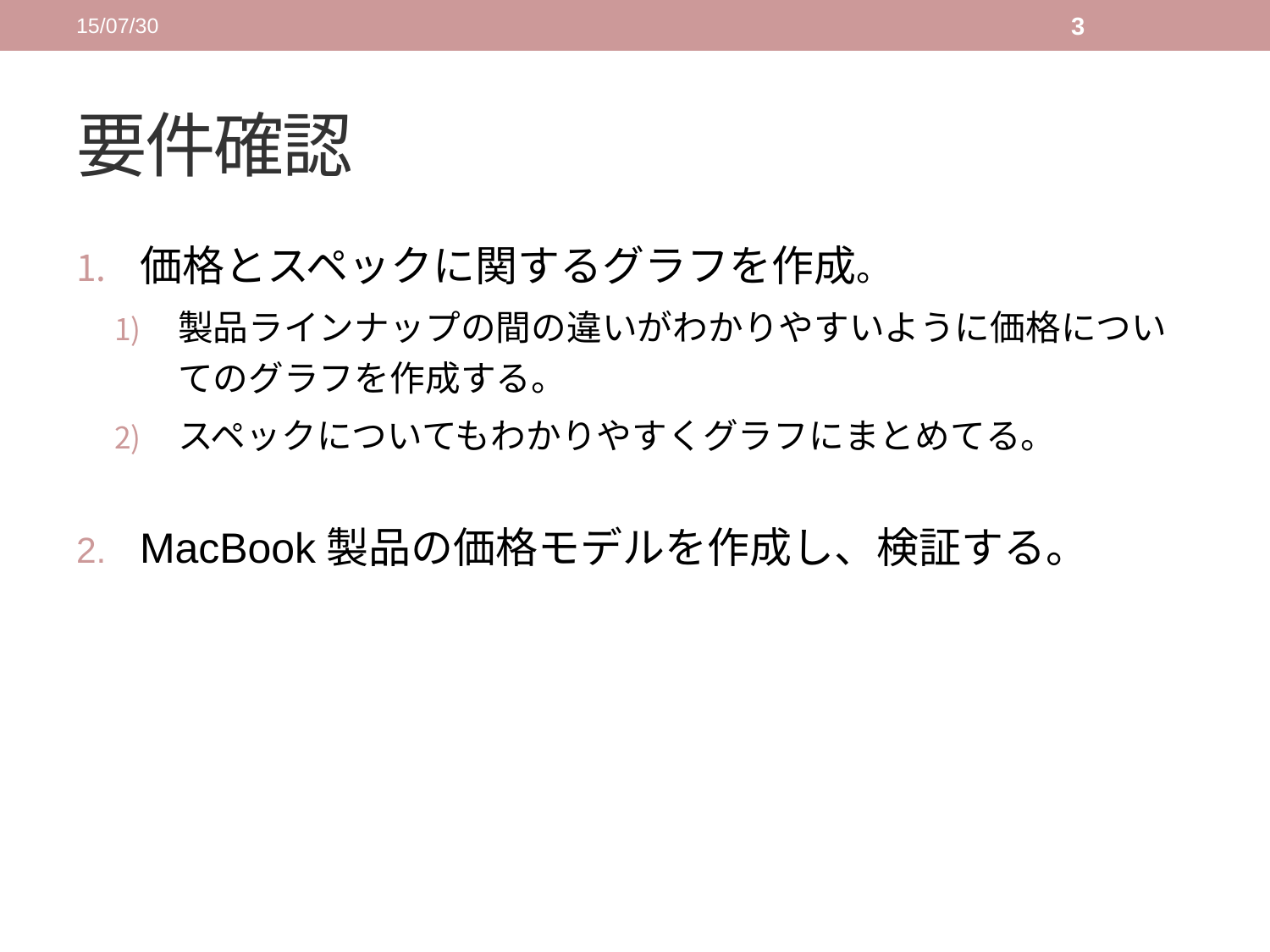

15/07/30
3
# 要件確認
価格とスペックに関するグラフを作成。
製品ラインナップの間の違いがわかりやすいように価格についてのグラフを作成する。
スペックについてもわかりやすくグラフにまとめてる。

MacBook製品の価格モデルを作成し、検証する。